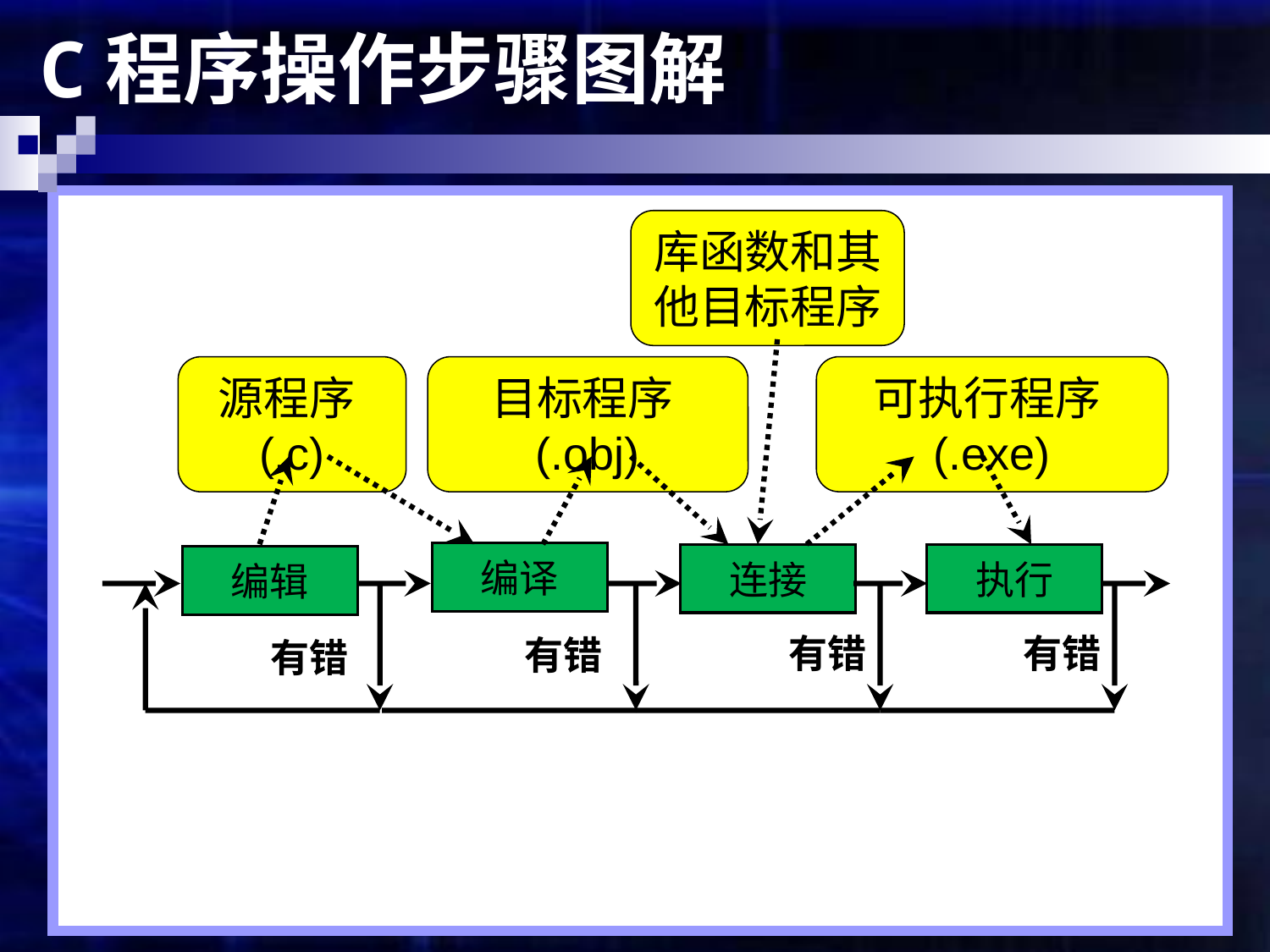

# C程序操作步骤图解
库函数和其他目标程序

可执行程序(.exe)

源程序(.c)

目标程序(.obj)

编译
连接
执行
编辑

有错
有错
有错
有错